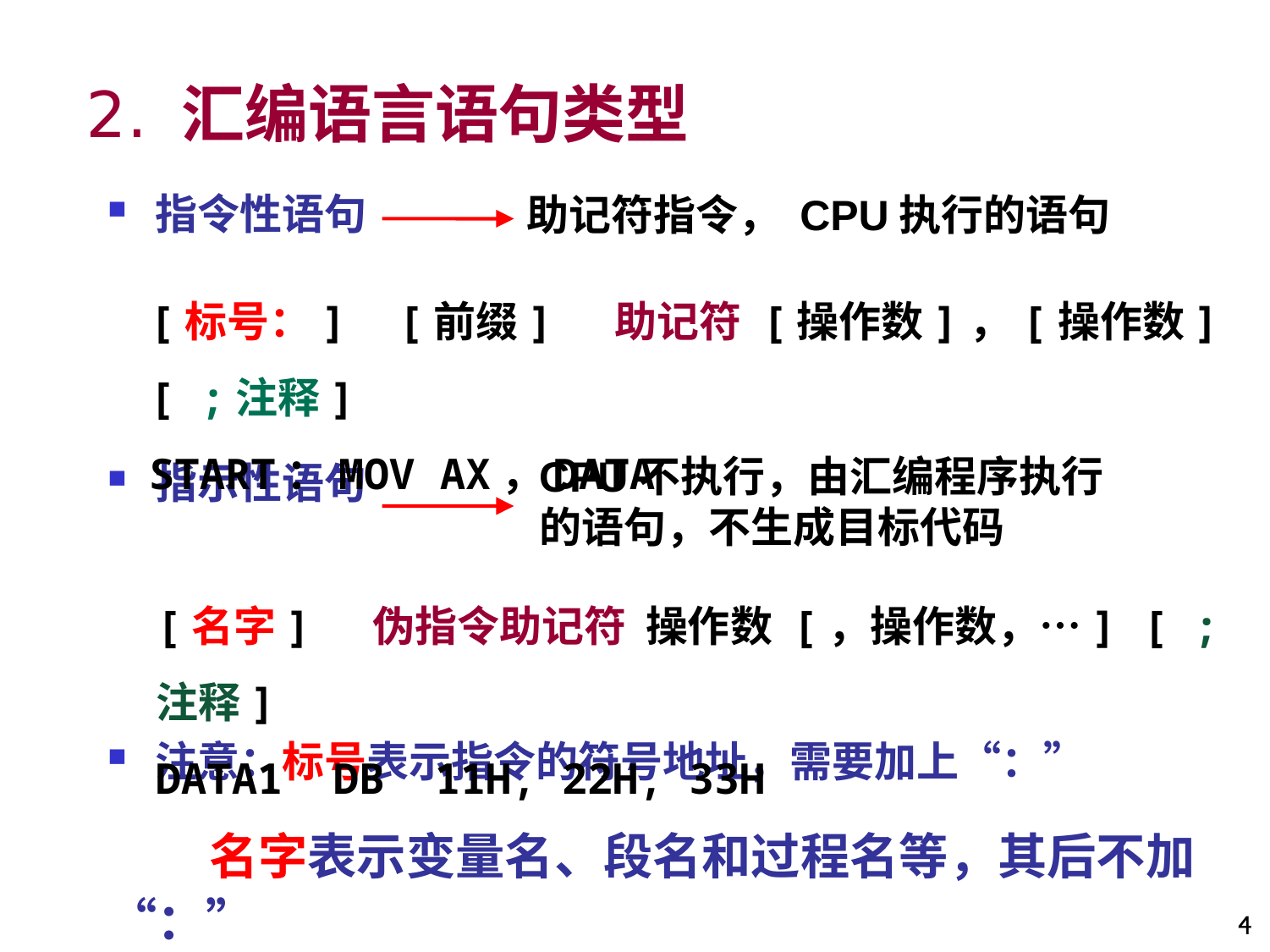

# 2. 汇编语言语句类型
指令性语句

指示性语句

注意：标号表示指令的符号地址，需要加上“：”
        名字表示变量名、段名和过程名等，其后不加“：”
助记符指令， CPU执行的语句

[标号：]  [前缀]  助记符 [操作数]，[操作数] [ ;注释]
START：MOV AX，DATA
CPU不执行，由汇编程序执行的语句，不生成目标代码

[名字]  伪指令助记符  操作数 [，操作数，…] [ ;注释]
DATA1  DB  11H, 22H, 33H
4